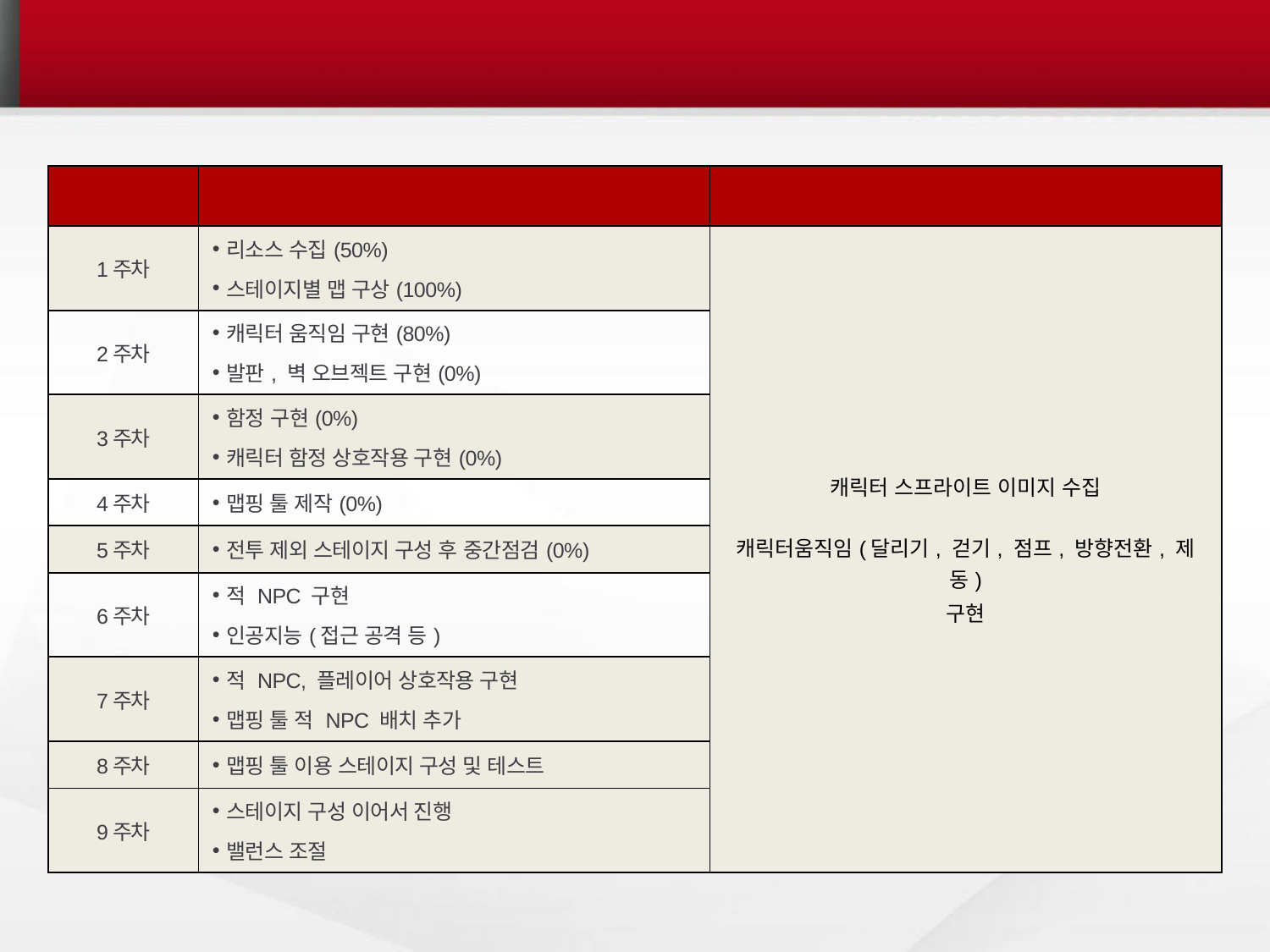

개발계획대비 진행상황
| 내용 | 개발계획 | 진행상황 |
| --- | --- | --- |
| 1주차 | 리소스 수집(50%) 스테이지별 맵 구상(100%) | 캐릭터 스프라이트 이미지 수집 캐릭터움직임(달리기, 걷기, 점프, 방향전환, 제동) 구현 |
| 2주차 | 캐릭터 움직임 구현(80%) 발판, 벽 오브젝트 구현(0%) |  |
| 3주차 | 함정 구현(0%) 캐릭터 함정 상호작용 구현(0%) |  |
| 4주차 | 맵핑 툴 제작(0%) |  |
| 5주차 | 전투 제외 스테이지 구성 후 중간점검(0%) |  |
| 6주차 | 적 NPC 구현 인공지능(접근 공격 등) |  |
| 7주차 | 적 NPC, 플레이어 상호작용 구현 맵핑 툴 적 NPC 배치 추가 |  |
| 8주차 | 맵핑 툴 이용 스테이지 구성 및 테스트 |  |
| 9주차 | 스테이지 구성 이어서 진행 밸런스 조절 |  |